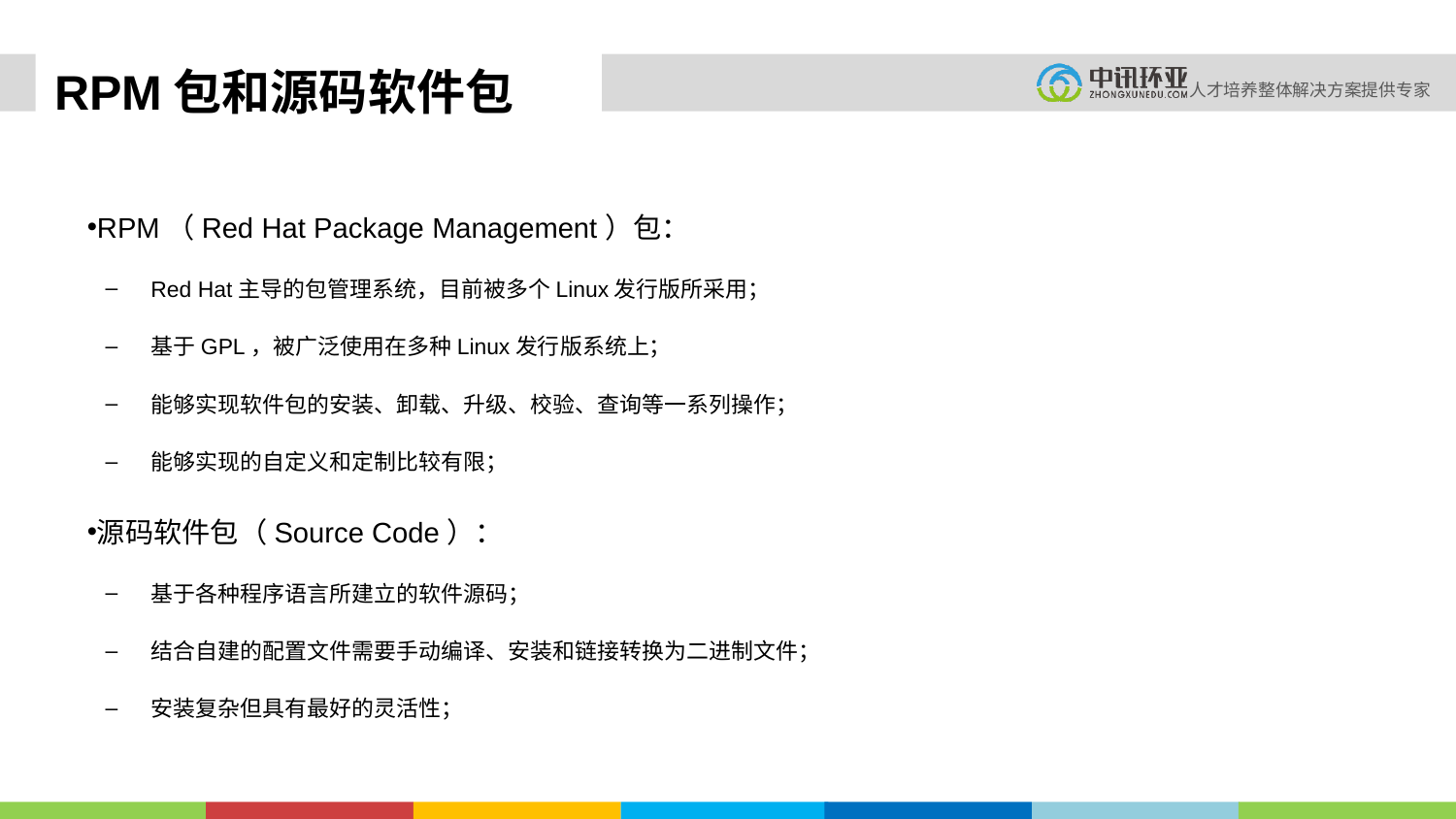

# RPM包和源码软件包
RPM（Red Hat Package Management）包：
Red Hat主导的包管理系统，目前被多个Linux发行版所采用；
基于GPL，被广泛使用在多种Linux发行版系统上；
能够实现软件包的安装、卸载、升级、校验、查询等一系列操作；
能够实现的自定义和定制比较有限；
源码软件包（Source Code）：
基于各种程序语言所建立的软件源码；
结合自建的配置文件需要手动编译、安装和链接转换为二进制文件；
安装复杂但具有最好的灵活性；